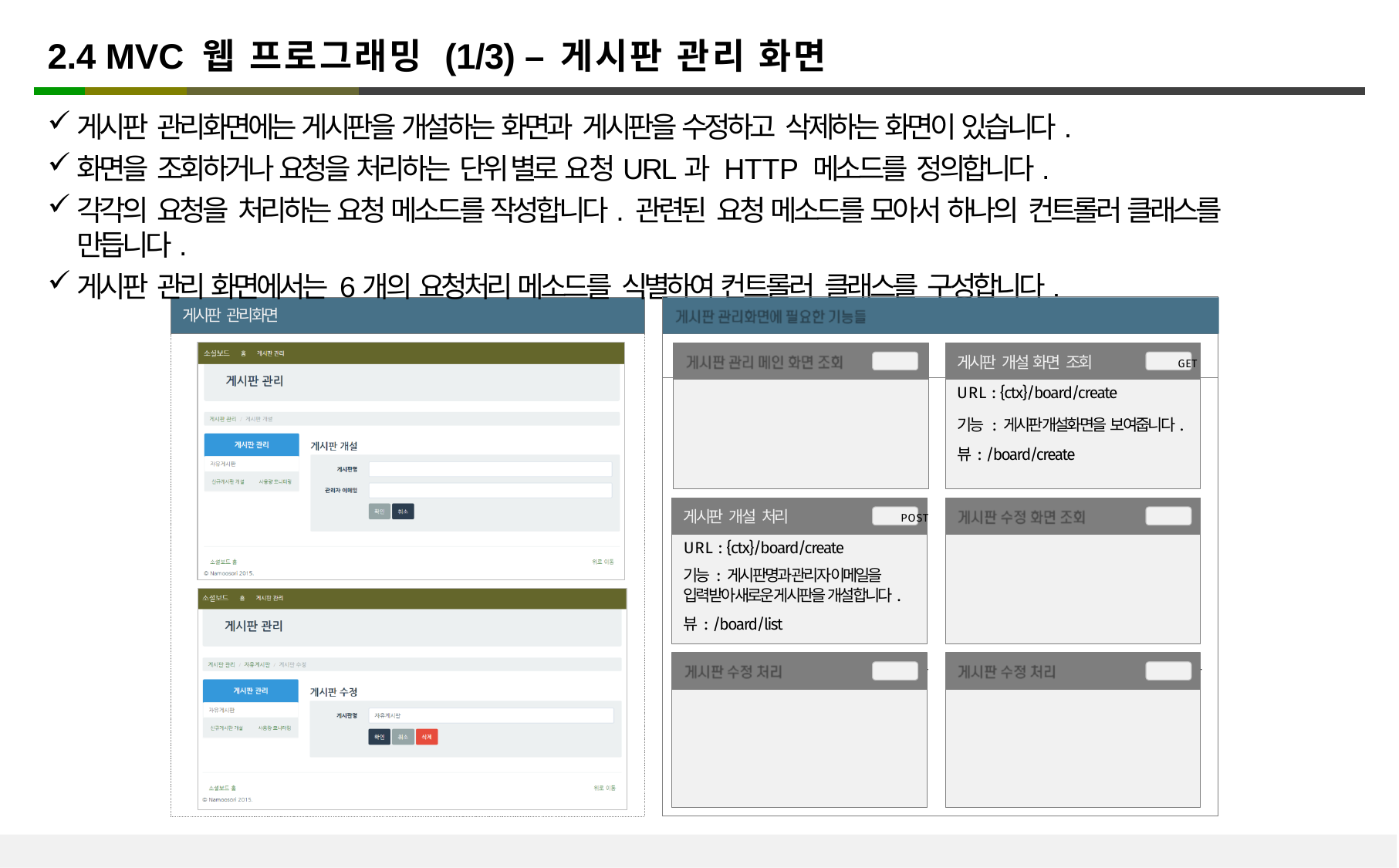

# 2.4 MVC 웹 프로그래밍 (1/3) – 게시판 관리 화면
게시판 관리화면에는 게시판을  개설하는  화면과  게시판을 수정하고  삭제하는 화면이 있습니다.
화면을 조회하거나 요청을  처리하는  단위 별로 요청URL과 HTTP 메소드를 정의합니다.
각각의 요청을  처리하는 요청 메소드를 작성합니다. 관련된  요청 메소드를 모아서  하나의  컨트롤러 클래스를 만듭니다.
게시판 관리 화면에서는 6개의 요청처리 메소드를  식별하여 컨트롤러  클래스를 구성합니다.
| 게시판 관리화면에 필요한 기능들 |  |
| --- | --- |
| 게시판 관리 메인 화면 조회 GET | 게시판 개설 화면 조회 GET |
| URL : {ctx}/board/list | URL : {ctx}/board/create |
| 기능 : 게시판 목록을 보여줍니다. | 기능 : 게시판 개설화면을 보여줍니다. |
| 뷰 : /board/list | 뷰 : /board/create |
| 게시판 개설 처리 POST | 게시판 수정 화면 조회 GET |
| URL : {ctx}/board/create | URL : {ctx}/board/update |
| 기능 : 게시판명과 관리자 이메일을 | 기능 : 게시판 수정화면을 보여줍니다. |
| 입력받아 새로운 게시판을 개설합니다. | 뷰 : /board/update |
| 뷰 : /board/list |  |
| 게시판 수정 처리 POST | 게시판 수정 처리 POST |
| URL : {ctx}/board/update | URL : {ctx}/board/update |
| 기능 : 게시판명을 입력받아 게시판명을 | 기능 : 게시판명을 입력받아 게시판명을 |
| 수정합니다. | 수정합니다. |
| 뷰 : /board/list | 뷰 : /board/list |

게시판 관리화면